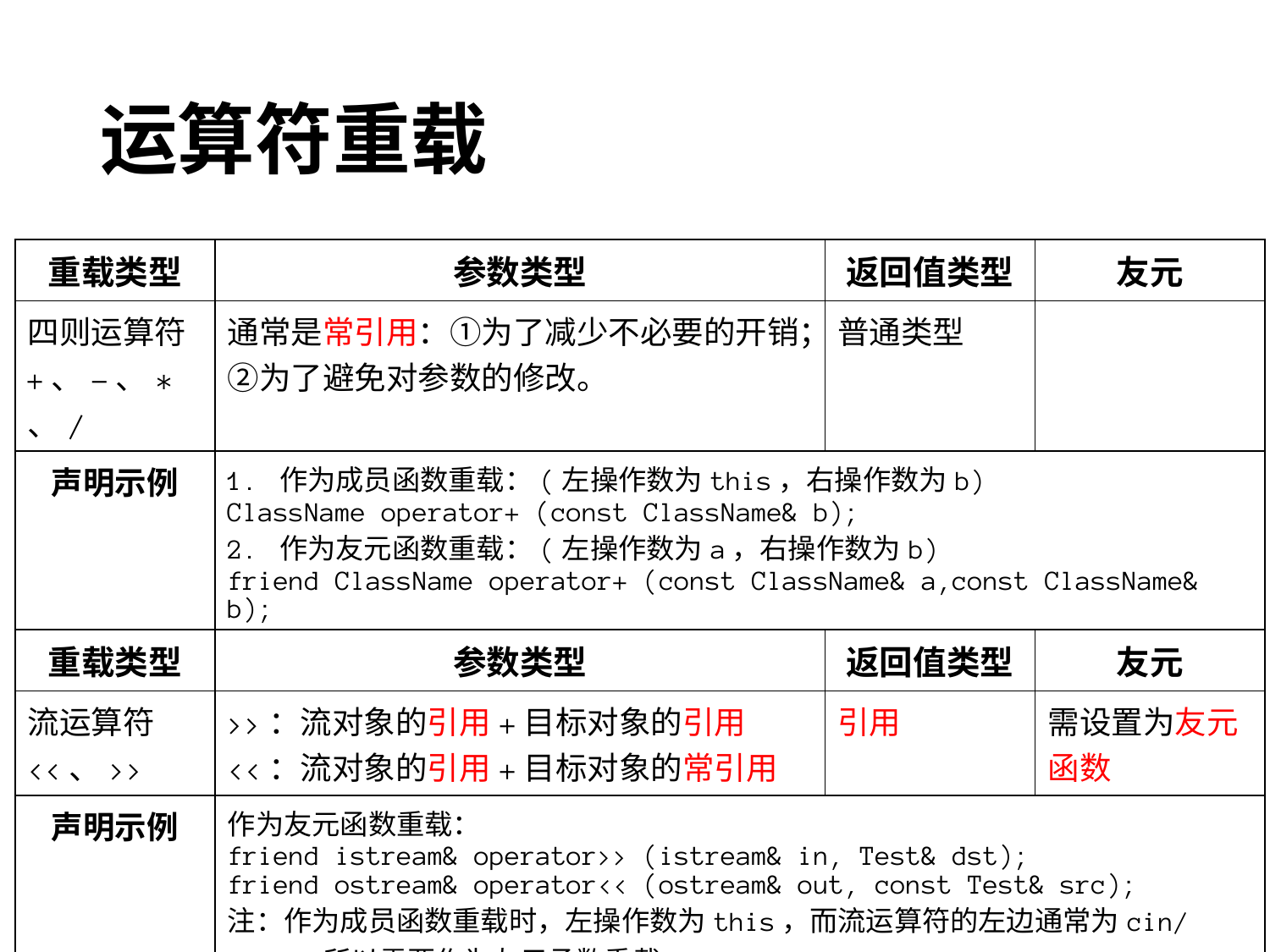

# 运算符重载
| 重载类型 | 参数类型 | 返回值类型 | 友元 |
| --- | --- | --- | --- |
| 四则运算符 +、-、\*、/ | 通常是常引用：①为了减少不必要的开销；②为了避免对参数的修改。 | 普通类型 |  |
| 声明示例 | 1. 作为成员函数重载：(左操作数为this，右操作数为b) ClassName operator+ (const ClassName& b); 2. 作为友元函数重载：(左操作数为a，右操作数为b) friend ClassName operator+ (const ClassName& a,const ClassName& b); |  |  |
| 重载类型 | 参数类型 | 返回值类型 | 友元 |
| 流运算符 <<、>> | >>：流对象的引用+目标对象的引用 <<：流对象的引用+目标对象的常引用 | 引用 | 需设置为友元函数 |
| 声明示例 | 作为友元函数重载： friend istream& operator>> (istream& in, Test& dst); friend ostream& operator<< (ostream& out, const Test& src); 注：作为成员函数重载时，左操作数为this，而流运算符的左边通常为cin/cout，所以需要作为友元函数重载。 |  |  |